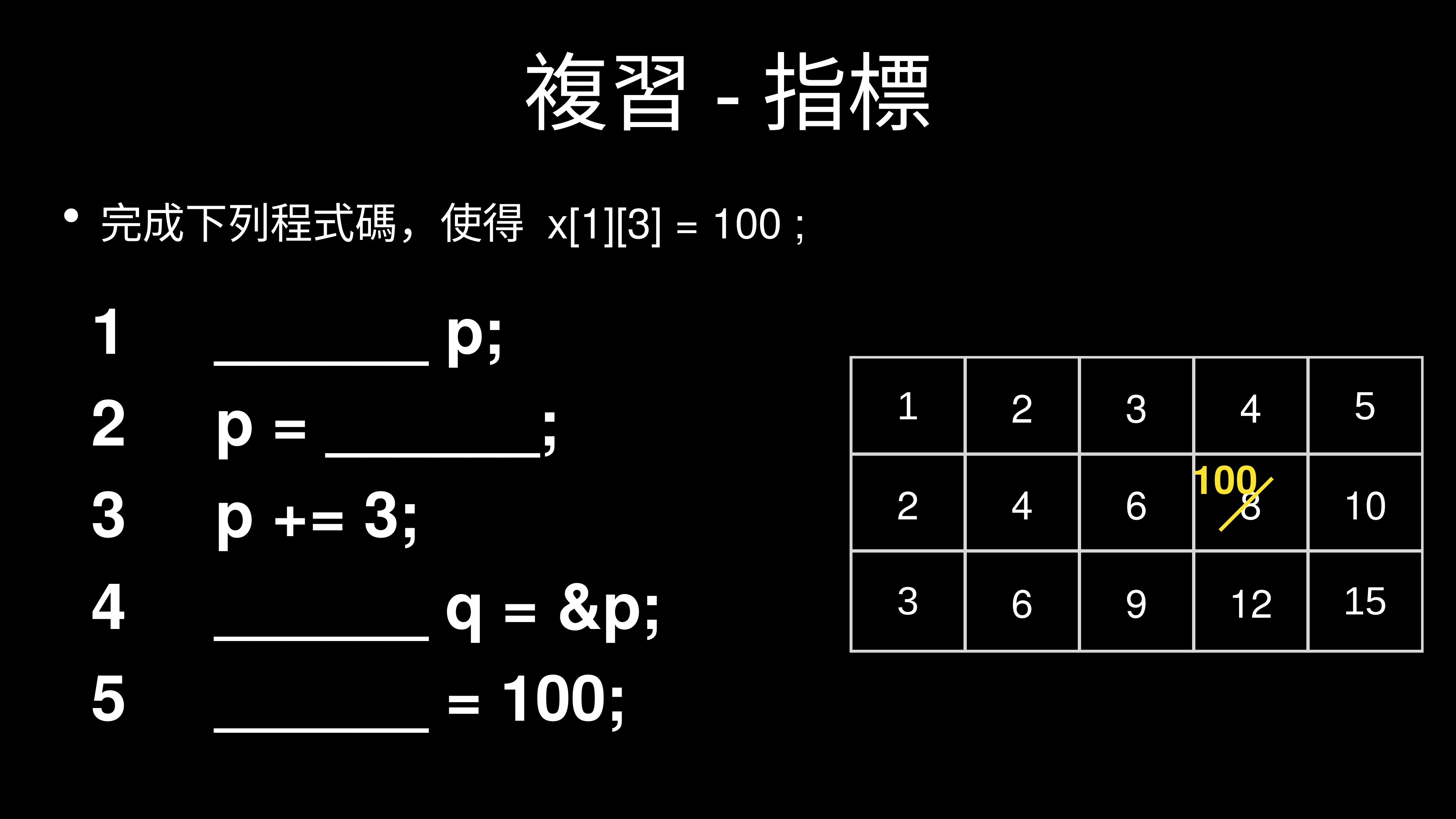

完成下列程式碼，使得 x[1][3] = 100 ;
# 複習-指標
1     ______ p;
2     p = ______;
3     p += 3;
4     ______ q = &p;
5     ______ = 100;
| 1 | 2 | 3 | 4 | 5 |
| --- | --- | --- | --- | --- |
| 2 | 4 | 6 | 8 | 10 |
| 3 | 6 | 9 | 12 | 15 |
100